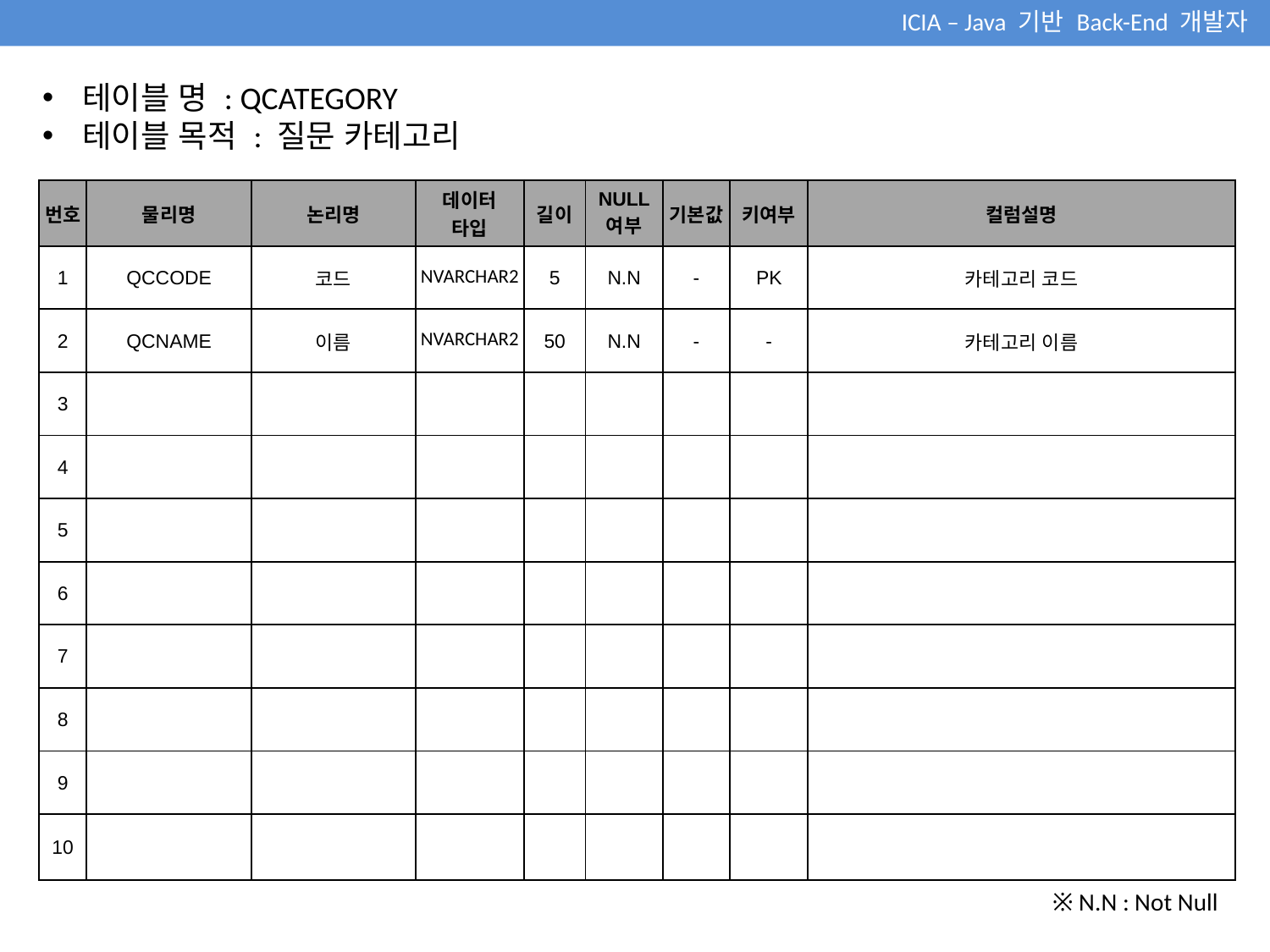

ICIA – Java 기반 Back-End 개발자
테이블 명 : QCATEGORY
테이블 목적 : 질문 카테고리
| 번호 | 물리명 | 논리명 | 데이터 타입 | 길이 | NULL 여부 | 기본값 | 키여부 | 컬럼설명 |
| --- | --- | --- | --- | --- | --- | --- | --- | --- |
| 1 | QCCODE | 코드 | NVARCHAR2 | 5 | N.N | - | PK | 카테고리 코드 |
| 2 | QCNAME | 이름 | NVARCHAR2 | 50 | N.N | - | - | 카테고리 이름 |
| 3 |  |  |  |  |  |  |  |  |
| 4 |  |  |  |  |  |  |  |  |
| 5 |  |  |  |  |  |  |  |  |
| 6 |  |  |  |  |  |  |  |  |
| 7 |  |  |  |  |  |  |  |  |
| 8 |  |  |  |  |  |  |  |  |
| 9 |  |  |  |  |  |  |  |  |
| 10 |  |  |  |  |  |  |  |  |
※ N.N : Not Null